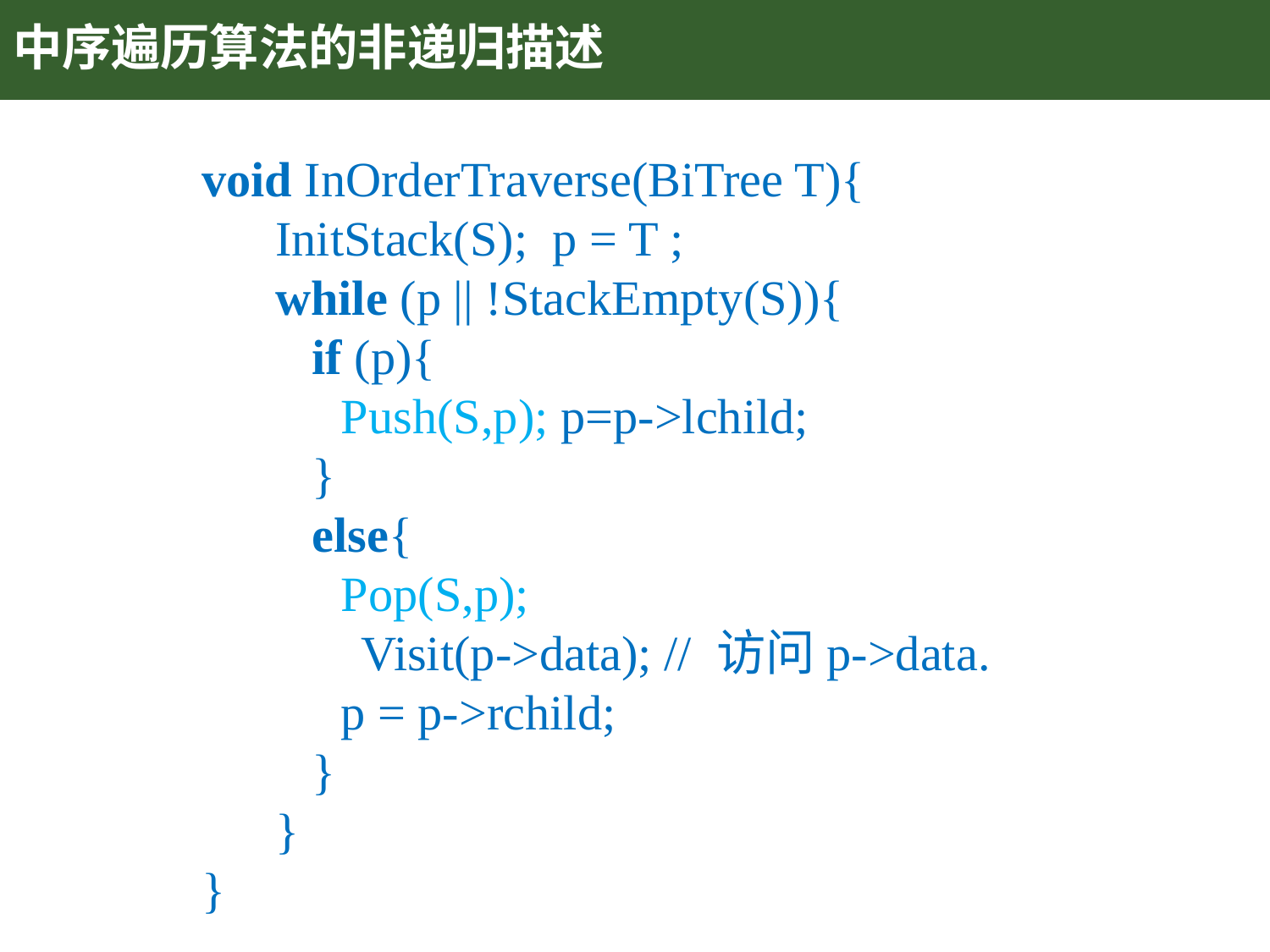

# 中序遍历算法的非递归描述
void InOrderTraverse(BiTree T){
      InitStack(S);  p = T ;
      while (p || !StackEmpty(S)){
         if (p){
 	 Push(S,p); p=p->lchild;
         }
         else{
	 Pop(S,p);
             Visit(p->data); // 访问p->data.
	 p = p->rchild;
         }
      }
}